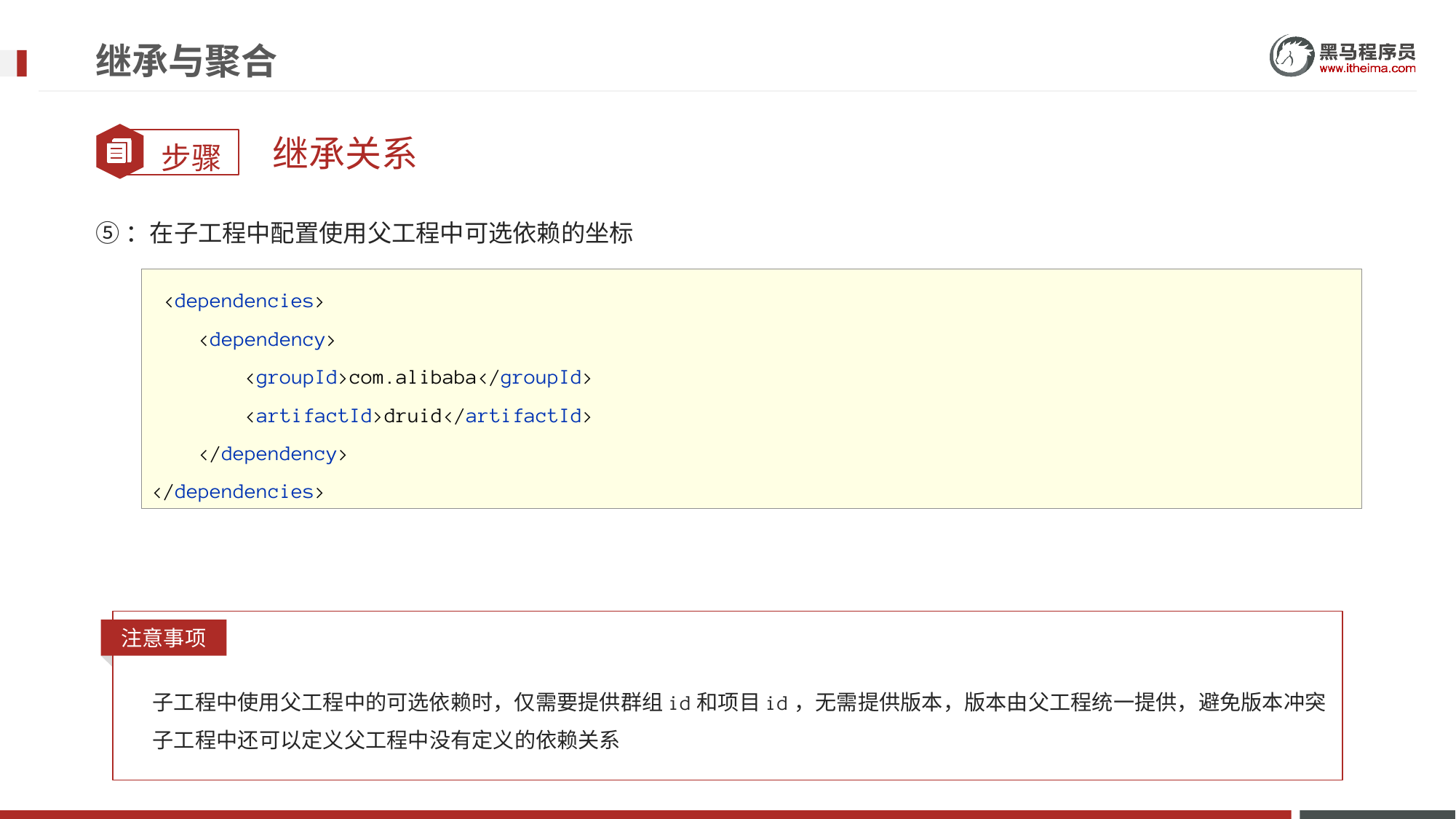

# 继承与聚合
继承关系
⑤：在子工程中配置使用父工程中可选依赖的坐标
 <dependencies>
    <dependency>
        <groupId>com.alibaba</groupId>
        <artifactId>druid</artifactId>
    </dependency>
</dependencies>

注意事项

子工程中使用父工程中的可选依赖时，仅需要提供群组id和项目id，无需提供版本，版本由父工程统一提供，避免版本冲突
子工程中还可以定义父工程中没有定义的依赖关系